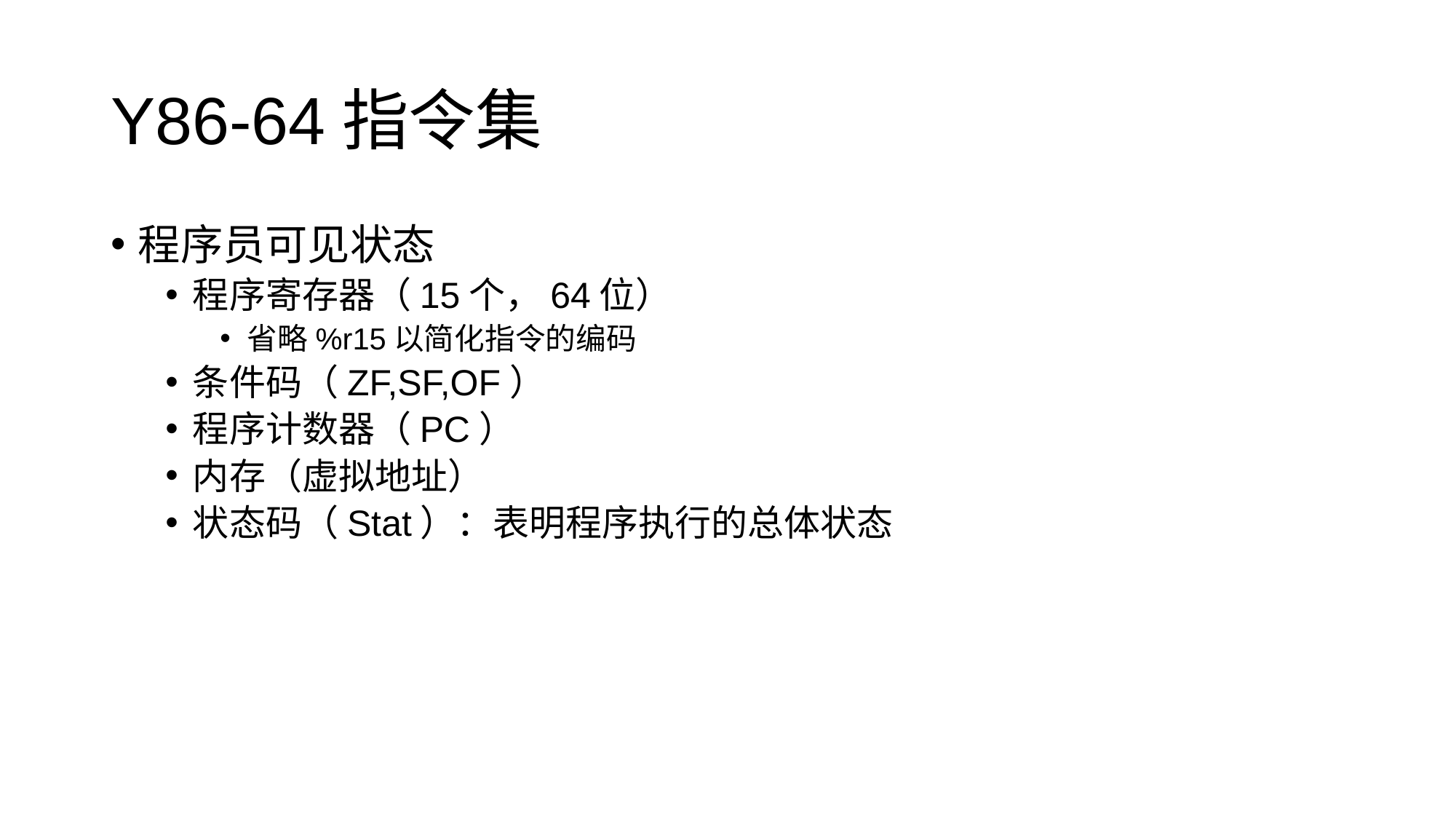

# Y86-64指令集
程序员可见状态
程序寄存器（15个，64位）
省略%r15以简化指令的编码
条件码（ZF,SF,OF）
程序计数器（PC）
内存（虚拟地址）
状态码（Stat）：表明程序执行的总体状态